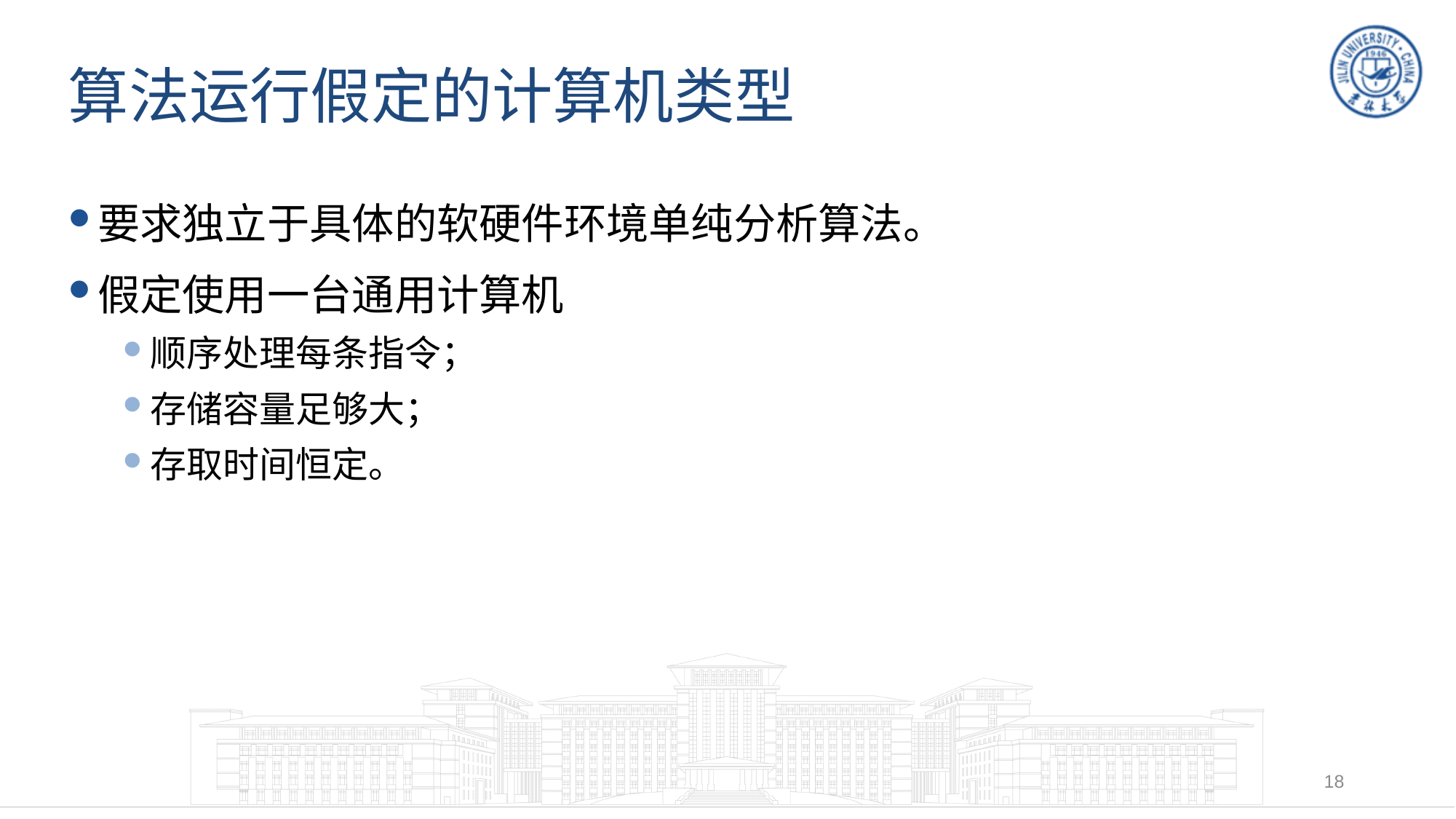

# 算法运行假定的计算机类型
要求独立于具体的软硬件环境单纯分析算法。
假定使用一台通用计算机
顺序处理每条指令；
存储容量足够大；
存取时间恒定。

18